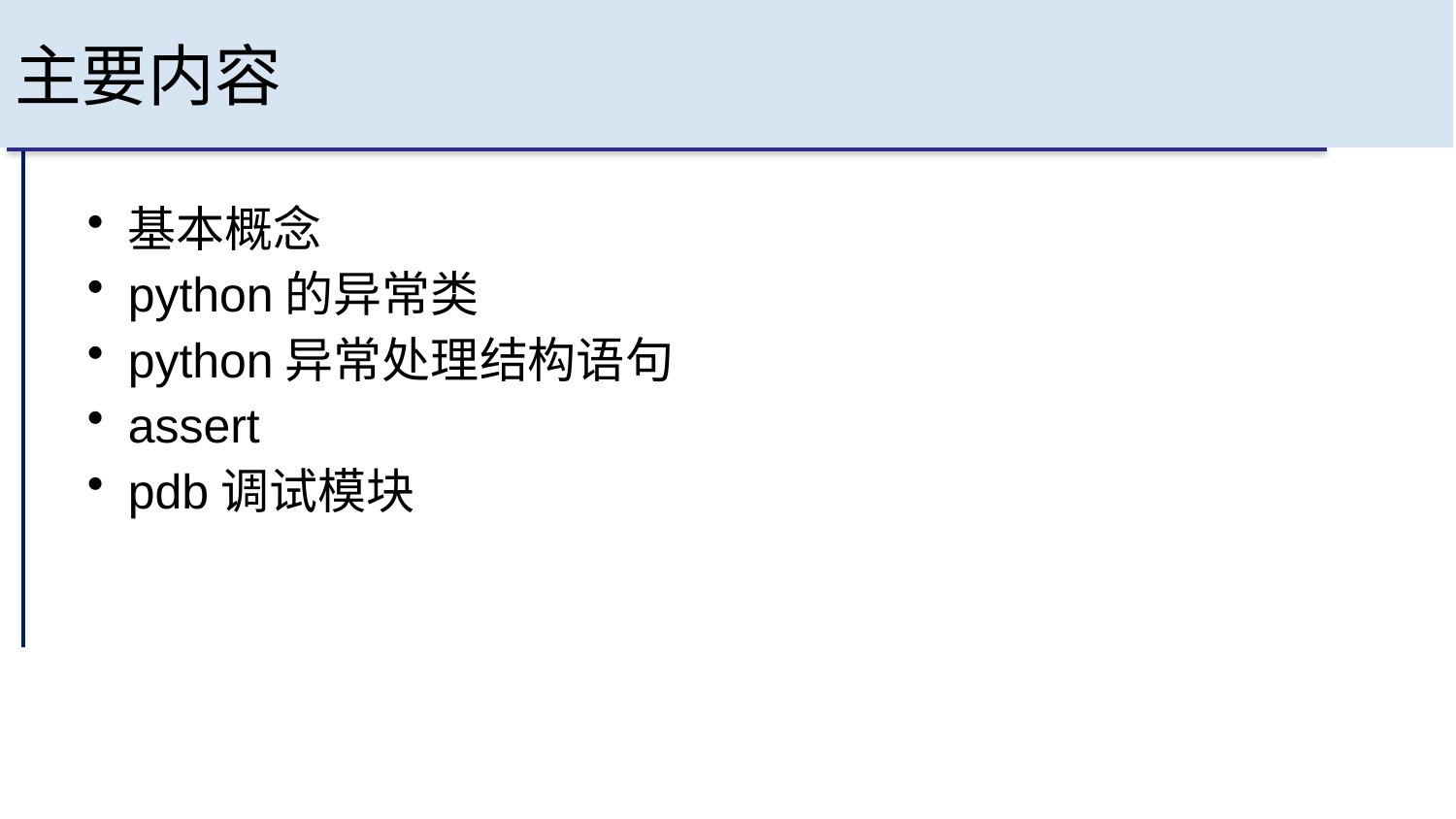

# 主要内容
基本概念
python的异常类
python异常处理结构语句
assert
pdb调试模块